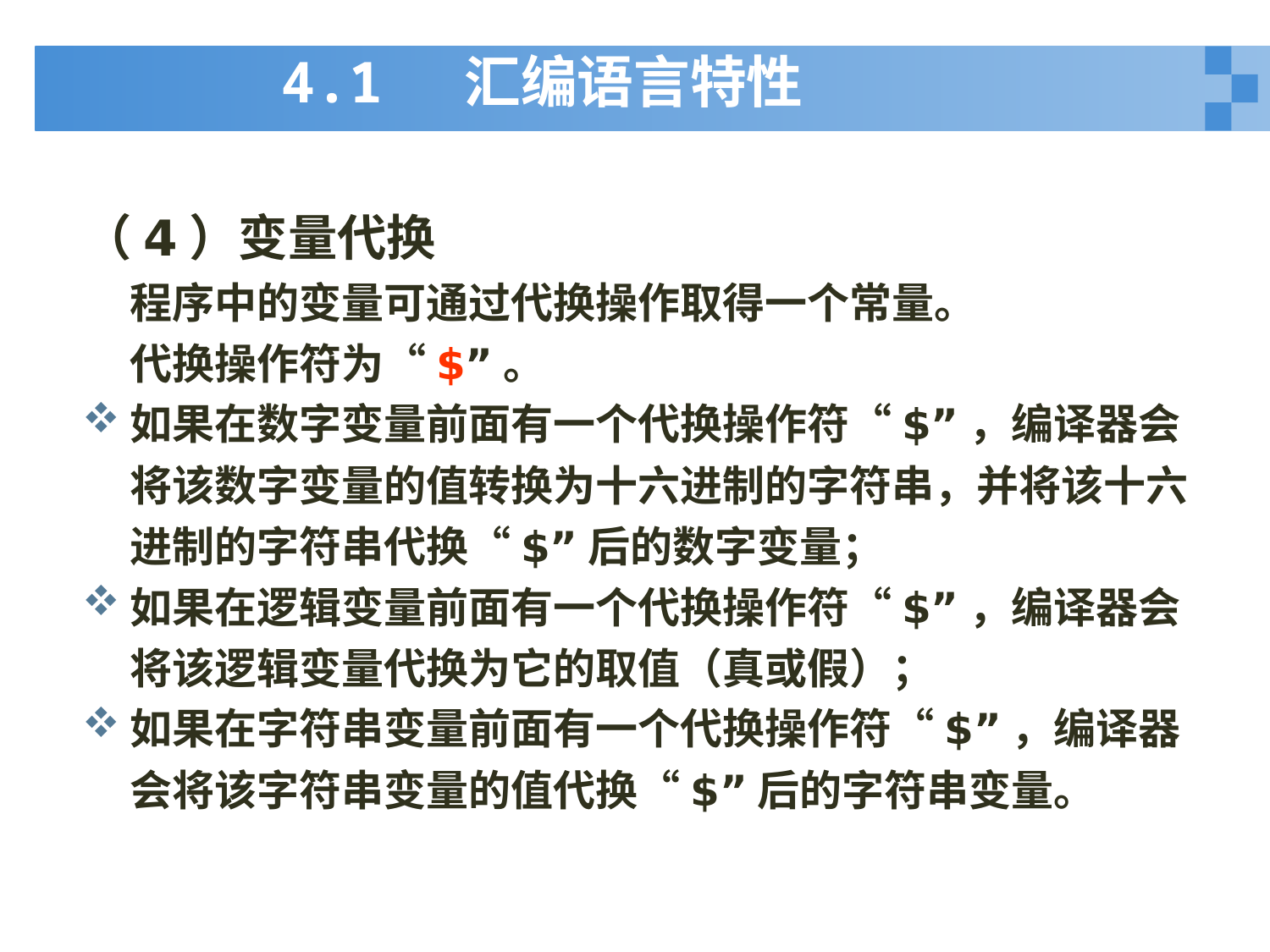

# 4.1  汇编语言特性
（4）变量代换
	程序中的变量可通过代换操作取得一个常量。
	代换操作符为“$”。
如果在数字变量前面有一个代换操作符“$”，编译器会将该数字变量的值转换为十六进制的字符串，并将该十六进制的字符串代换“$”后的数字变量；
如果在逻辑变量前面有一个代换操作符“$”，编译器会将该逻辑变量代换为它的取值（真或假）；
如果在字符串变量前面有一个代换操作符“$”，编译器会将该字符串变量的值代换“$”后的字符串变量。